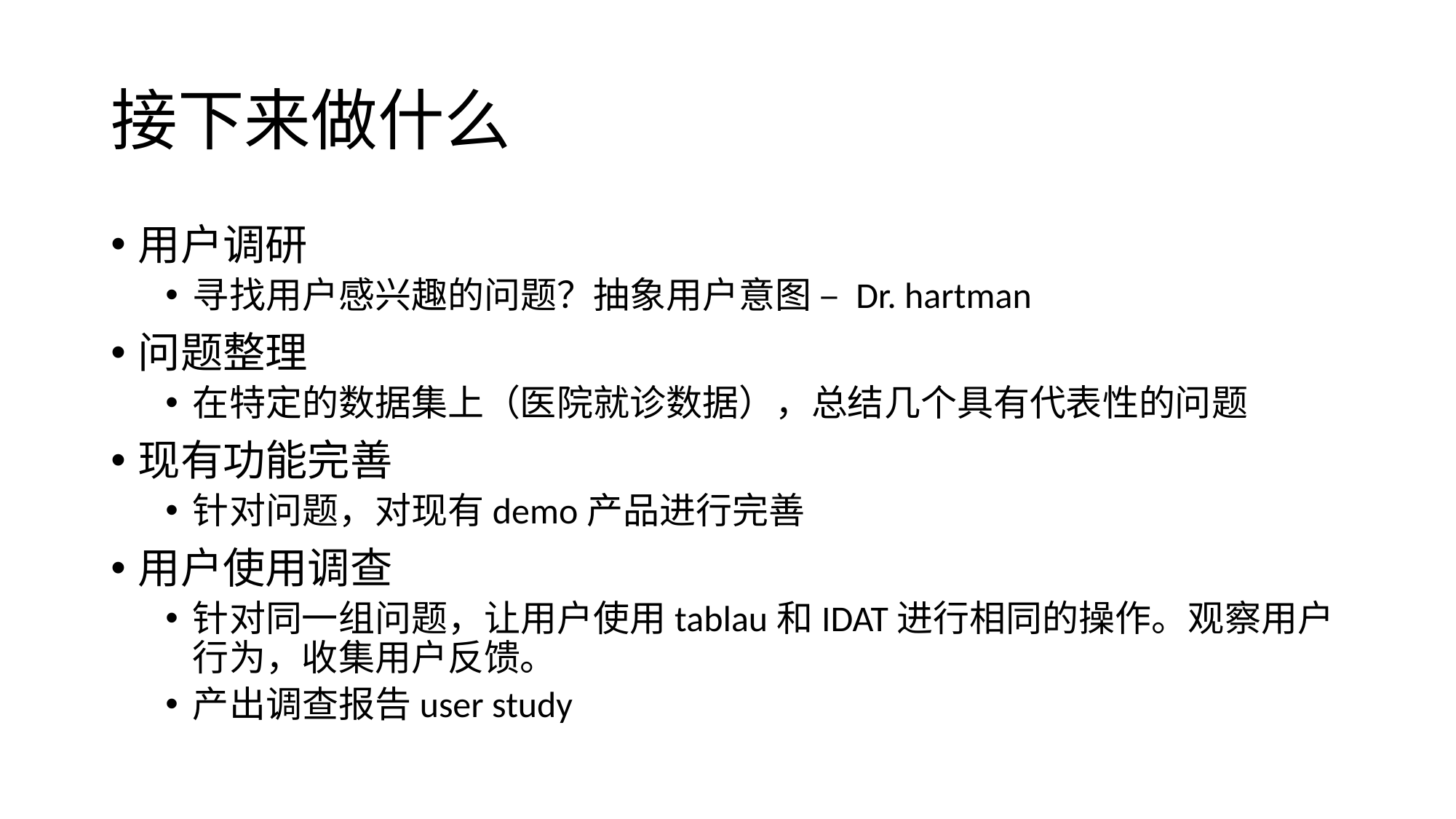

# 接下来做什么
用户调研
寻找用户感兴趣的问题？抽象用户意图 – Dr. hartman
问题整理
在特定的数据集上（医院就诊数据），总结几个具有代表性的问题
现有功能完善
针对问题，对现有demo产品进行完善
用户使用调查
针对同一组问题，让用户使用tablau和IDAT进行相同的操作。观察用户行为，收集用户反馈。
产出调查报告user study